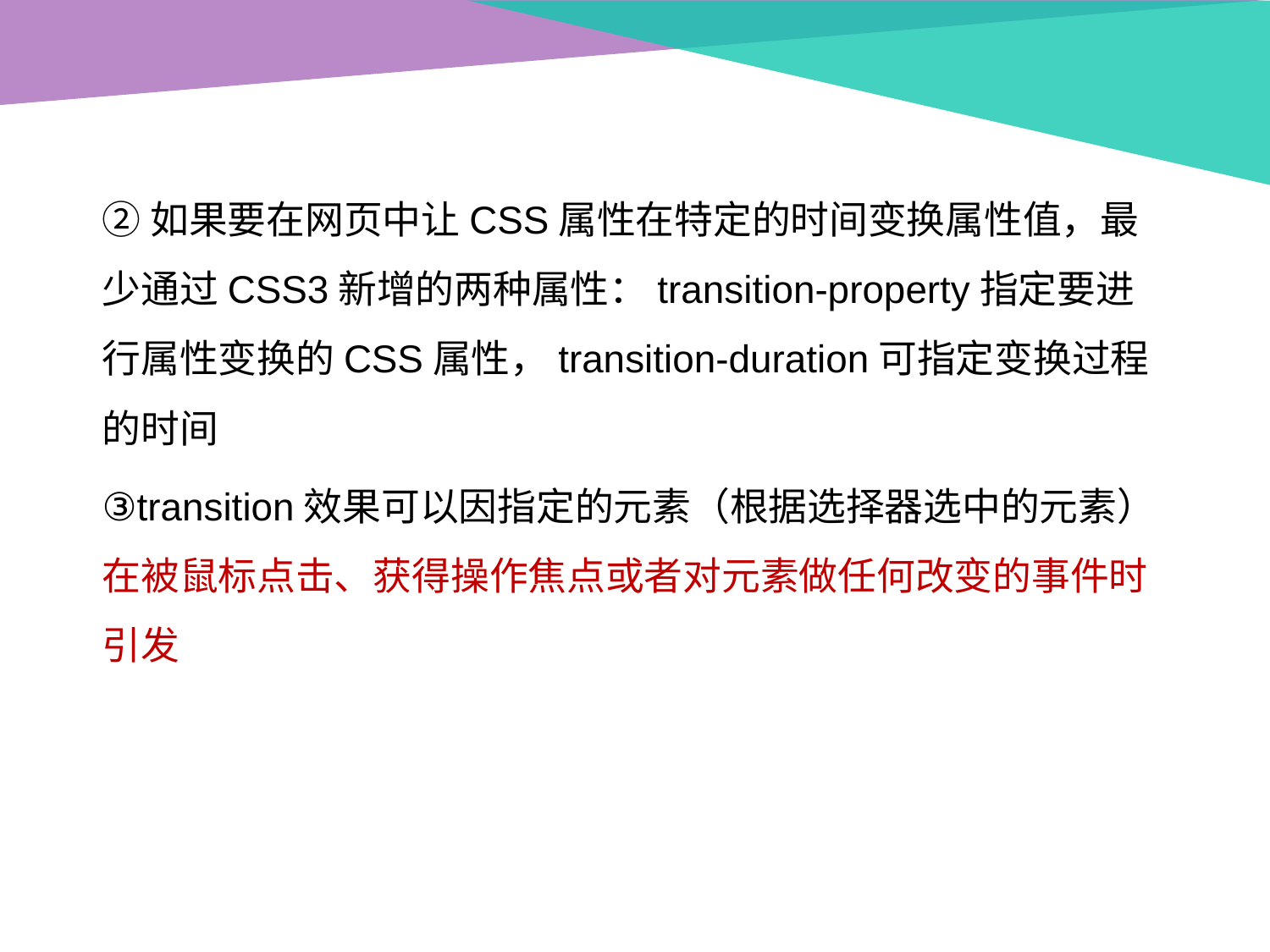

②如果要在网页中让CSS属性在特定的时间变换属性值，最少通过CSS3新增的两种属性：transition-property指定要进行属性变换的CSS属性，transition-duration可指定变换过程的时间
③transition效果可以因指定的元素（根据选择器选中的元素）在被鼠标点击、获得操作焦点或者对元素做任何改变的事件时引发